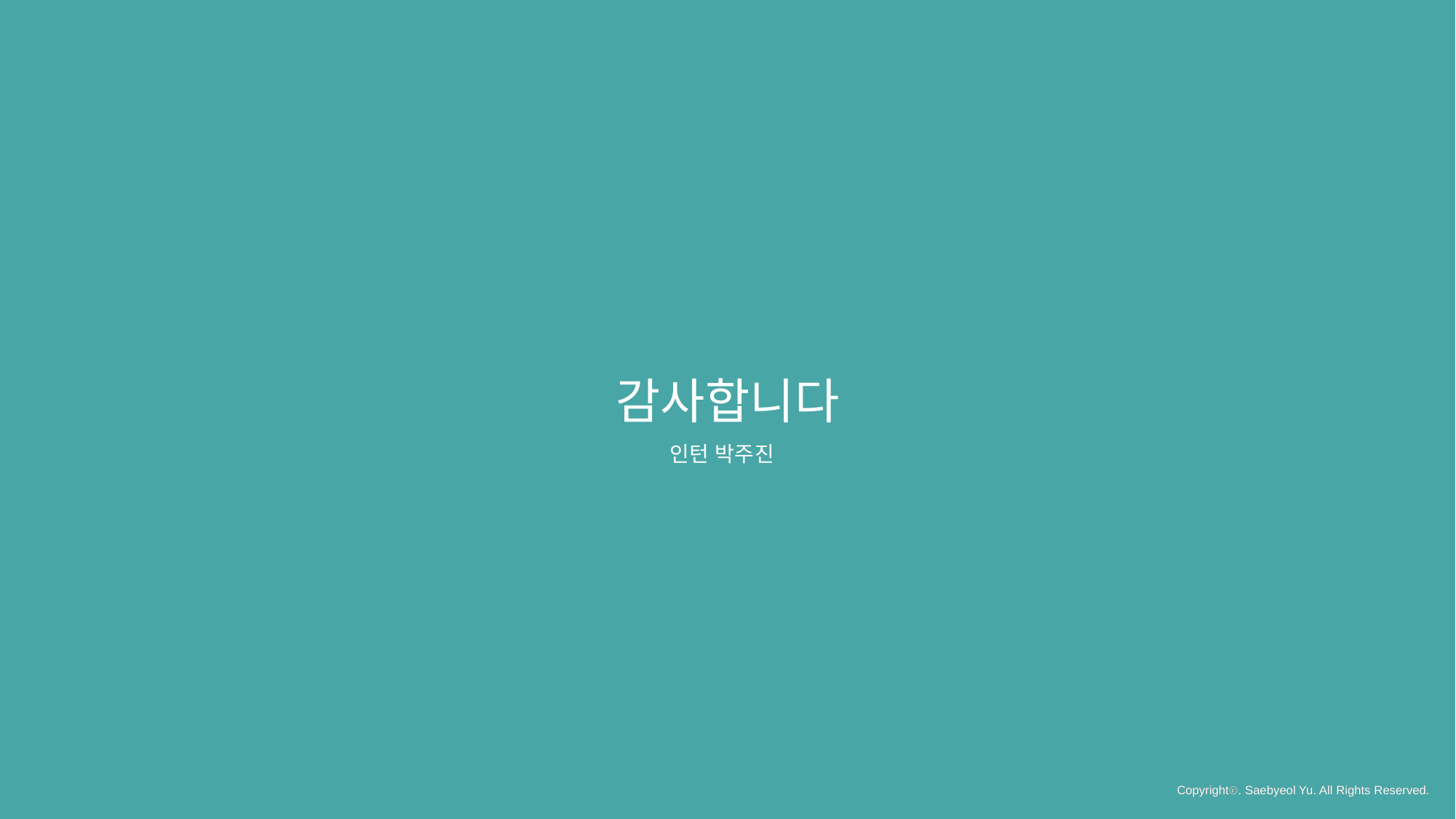

감사합니다
인턴 박주진
Copyrightⓒ. Saebyeol Yu. All Rights Reserved.